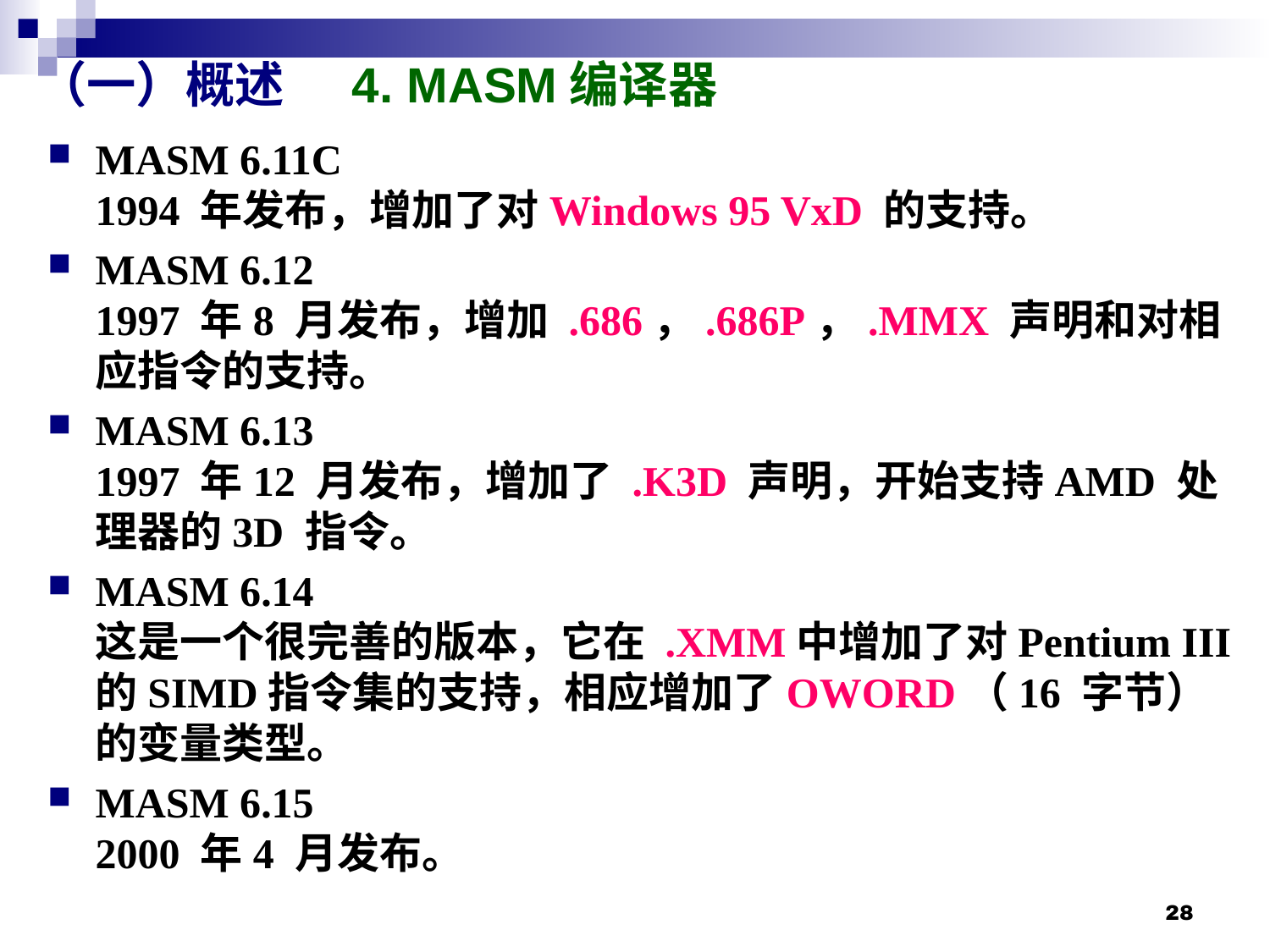

# （一）概述     4. MASM编译器
MASM 6.11C
1994 年发布，增加了对Windows 95 VxD 的支持。
MASM 6.12
1997 年8 月发布，增加 .686，.686P，.MMX 声明和对相应指令的支持。
MASM 6.13
1997 年12 月发布，增加了 .K3D 声明，开始支持AMD 处理器的3D 指令。
MASM 6.14
这是一个很完善的版本，它在 .XMM中增加了对Pentium III的SIMD指令集的支持，相应增加了OWORD（16 字节）的变量类型。
MASM 6.15
2000 年4 月发布。
28